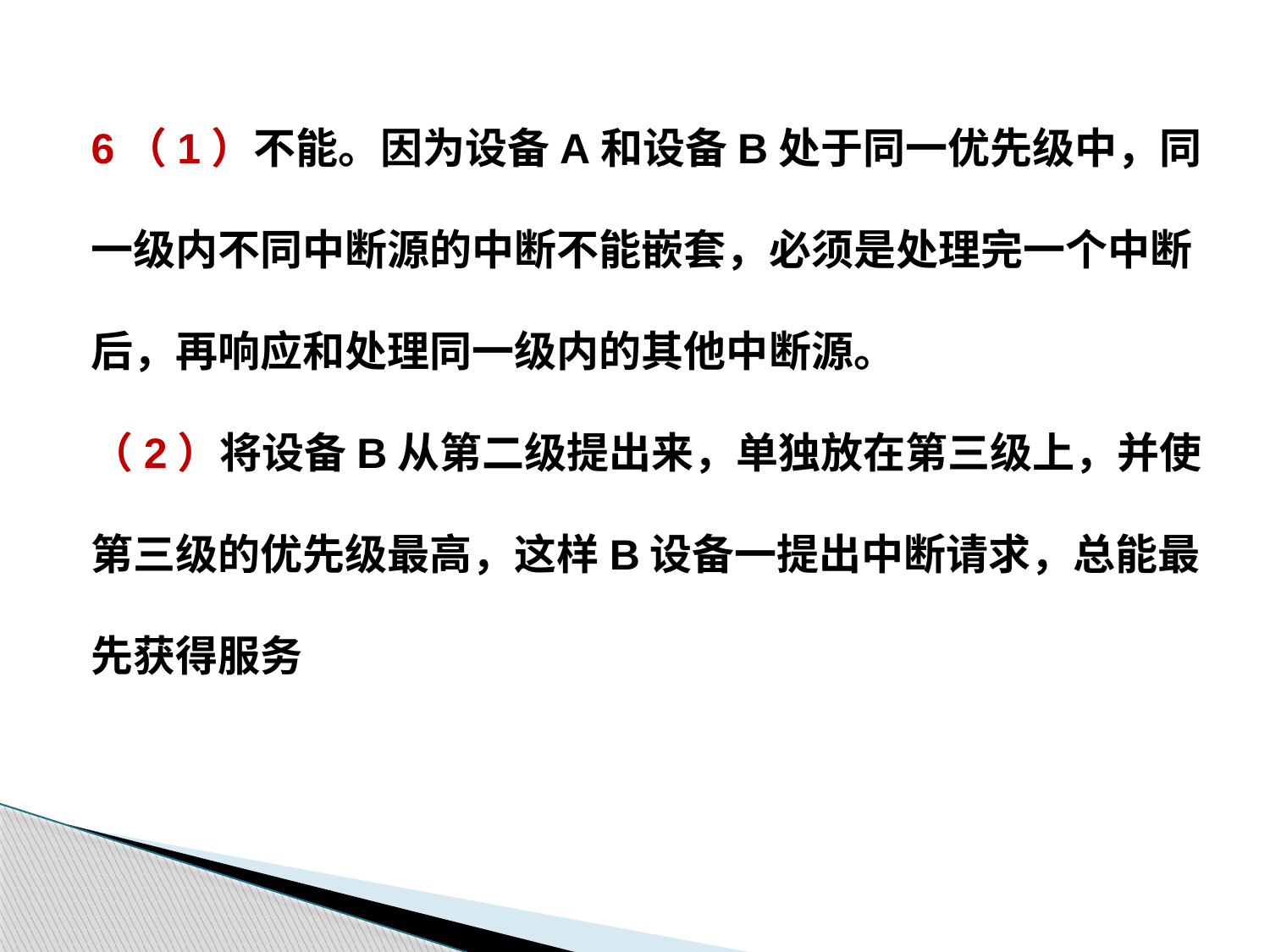

6（1）不能。因为设备A和设备B处于同一优先级中，同一级内不同中断源的中断不能嵌套，必须是处理完一个中断后，再响应和处理同一级内的其他中断源。
（2）将设备B从第二级提出来，单独放在第三级上，并使第三级的优先级最高，这样B设备一提出中断请求，总能最先获得服务